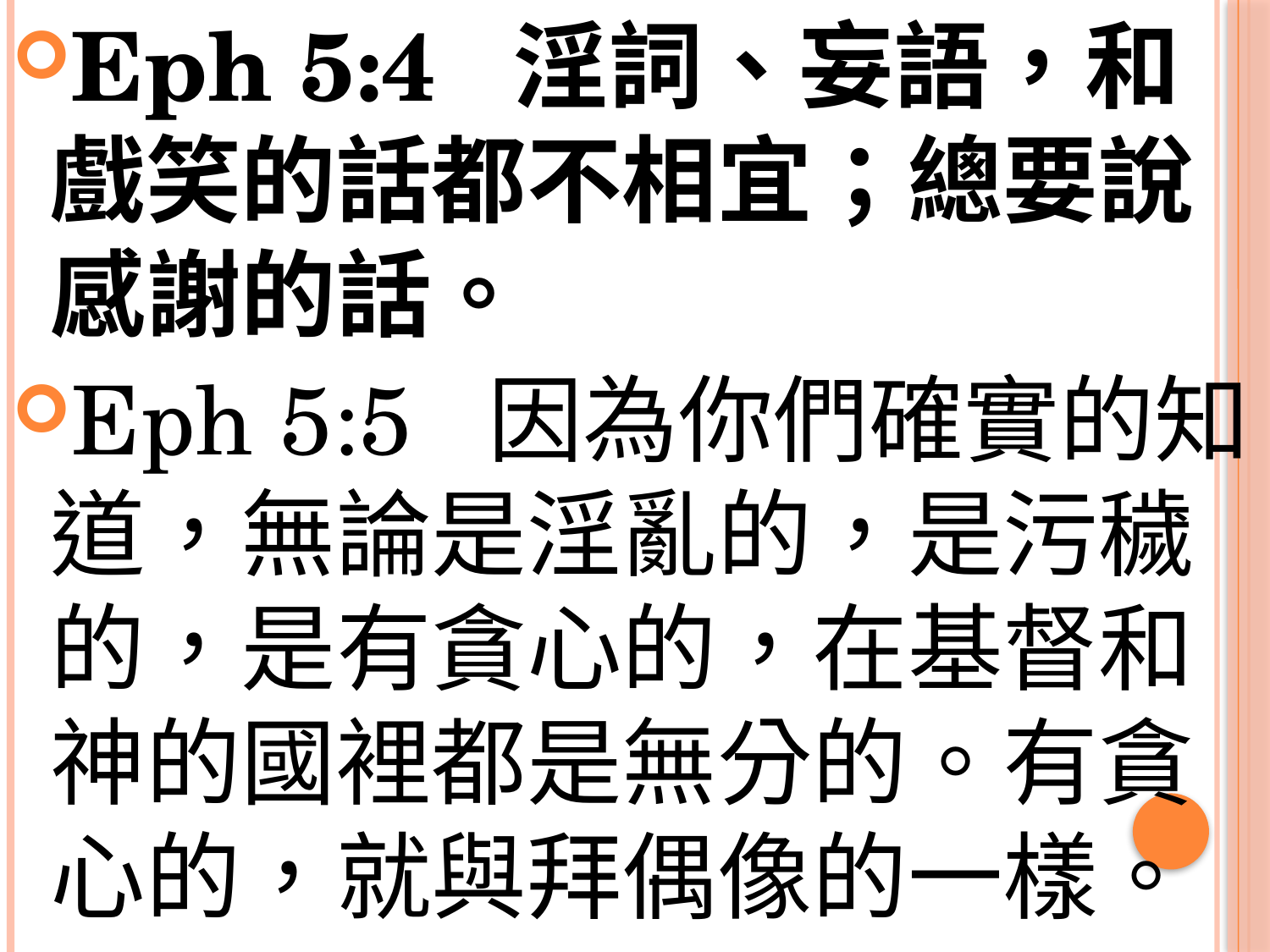

Eph 5:4  淫詞、妄語，和戲笑的話都不相宜；總要說感謝的話。
Eph 5:5  因為你們確實的知道，無論是淫亂的，是污穢的，是有貪心的，在基督和神的國裡都是無分的。有貪心的，就與拜偶像的一樣。